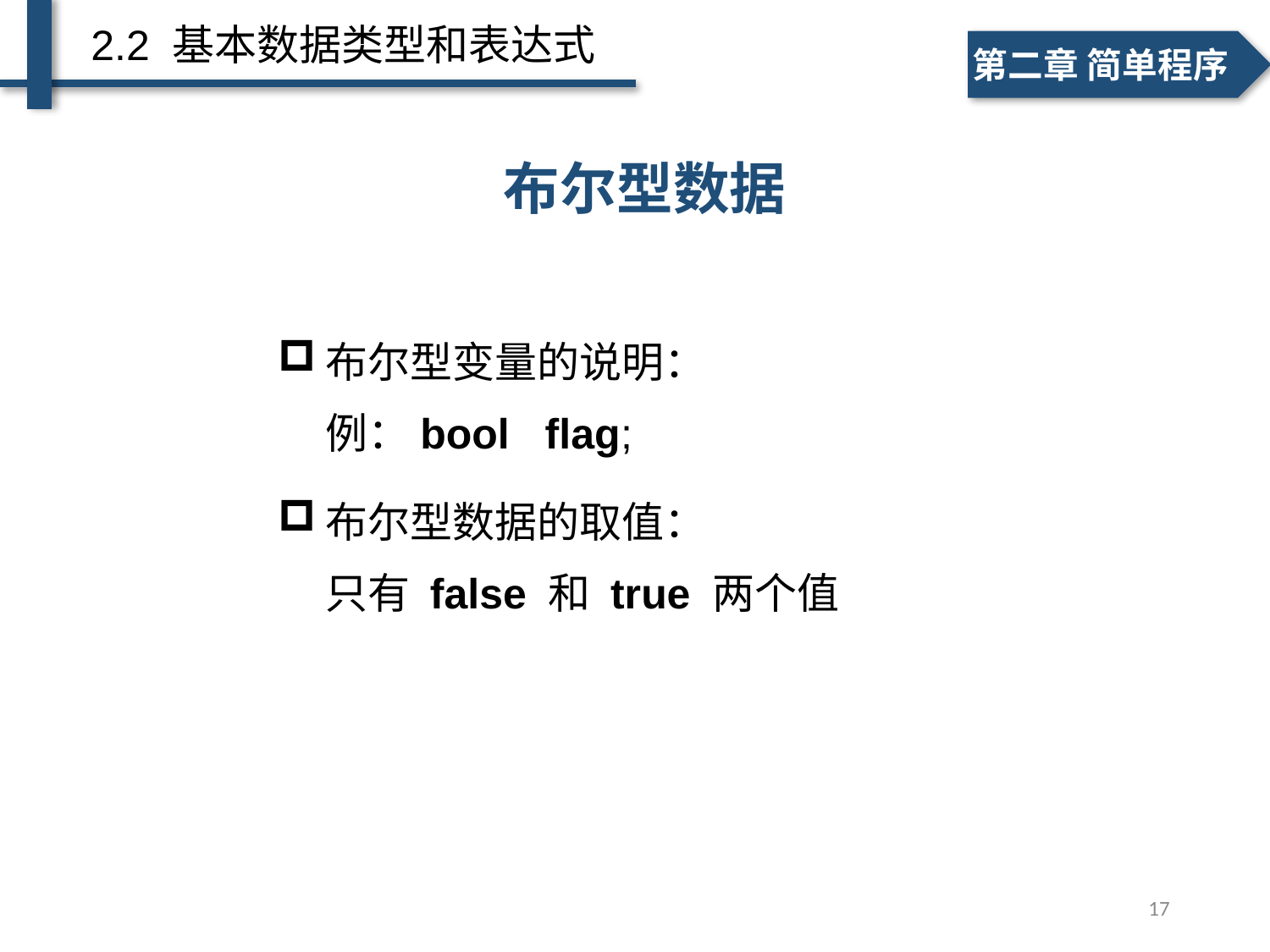

2.2 基本数据类型和表达式
一、个人简介
二、学术成绩

第二章 简单程序

布尔型数据
布尔型变量的说明：
例：bool   flag;
布尔型数据的取值：
只有 false 和 true 两个值
17